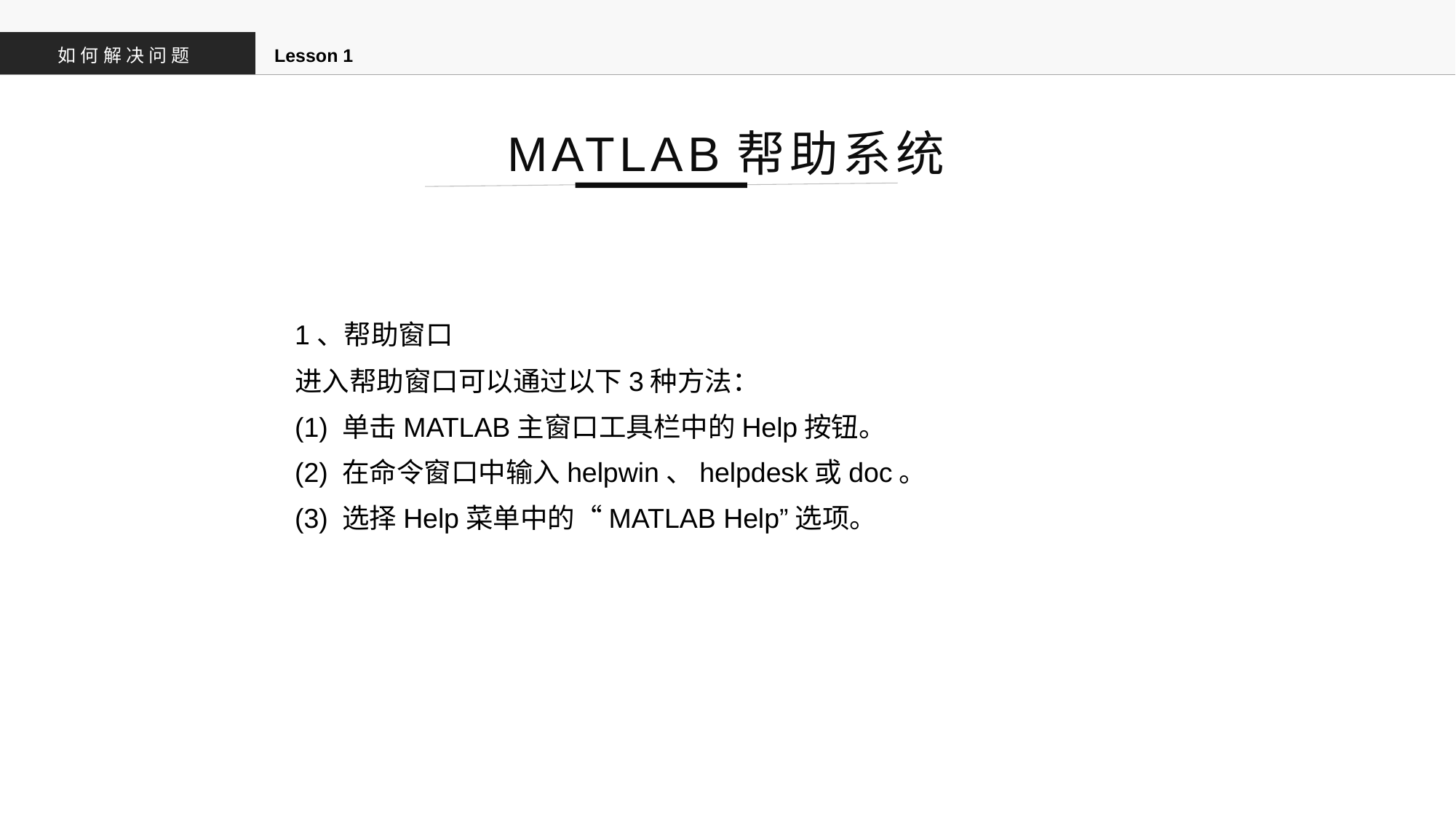

如何解决问题
Lesson 1
MATLAB帮助系统

1、帮助窗口
进入帮助窗口可以通过以下3种方法：
(1) 单击MATLAB主窗口工具栏中的Help按钮。
(2) 在命令窗口中输入helpwin、helpdesk或doc。
(3) 选择Help菜单中的“MATLAB Help”选项。